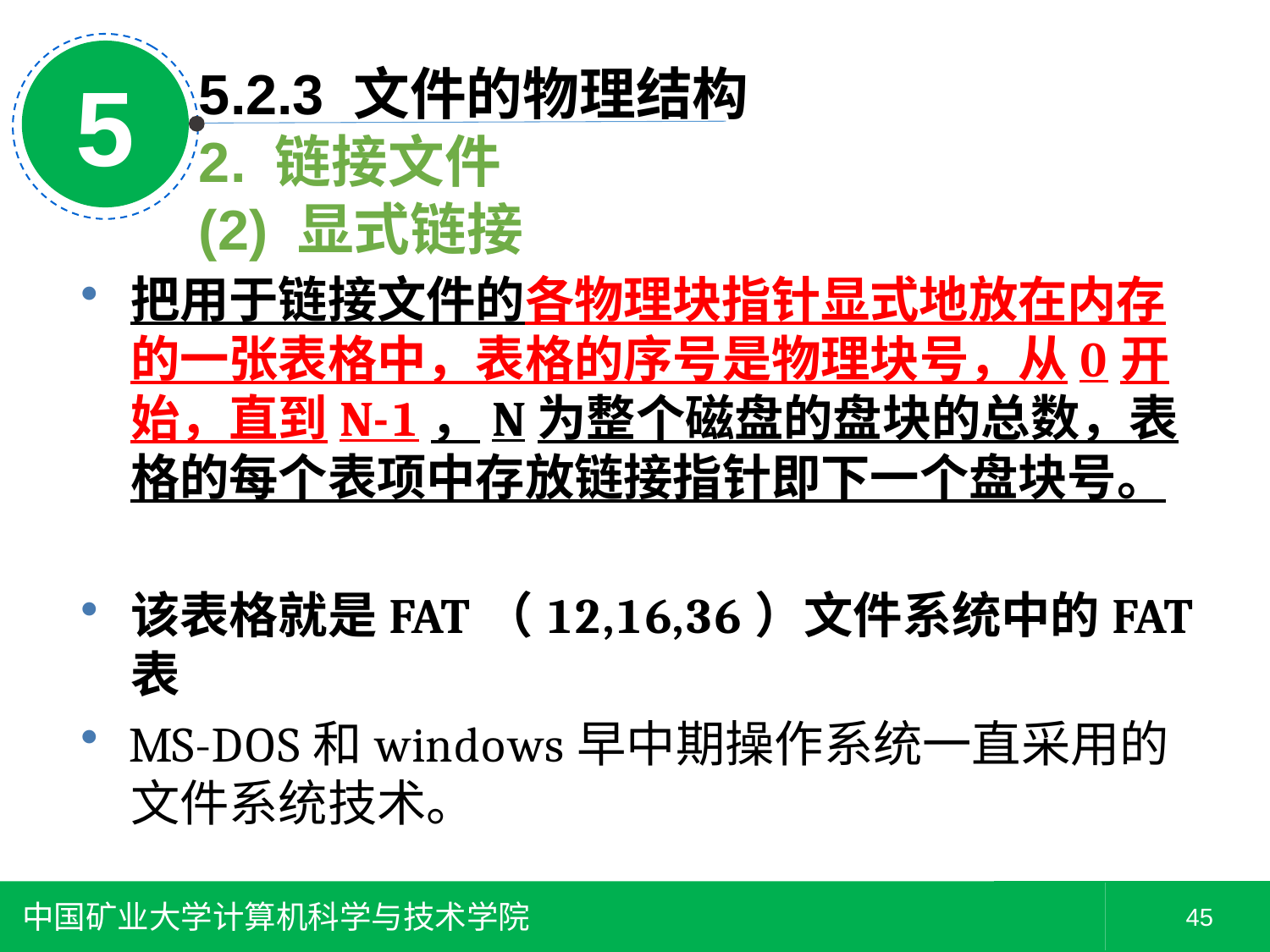

5
5.2.3 文件的物理结构
2. 链接文件
(2) 显式链接

把用于链接文件的各物理块指针显式地放在内存的一张表格中，表格的序号是物理块号，从0开始，直到N-1，N为整个磁盘的盘块的总数，表格的每个表项中存放链接指针即下一个盘块号。

该表格就是FAT（12,16,36）文件系统中的FAT表
MS-DOS和windows早中期操作系统一直采用的文件系统技术。